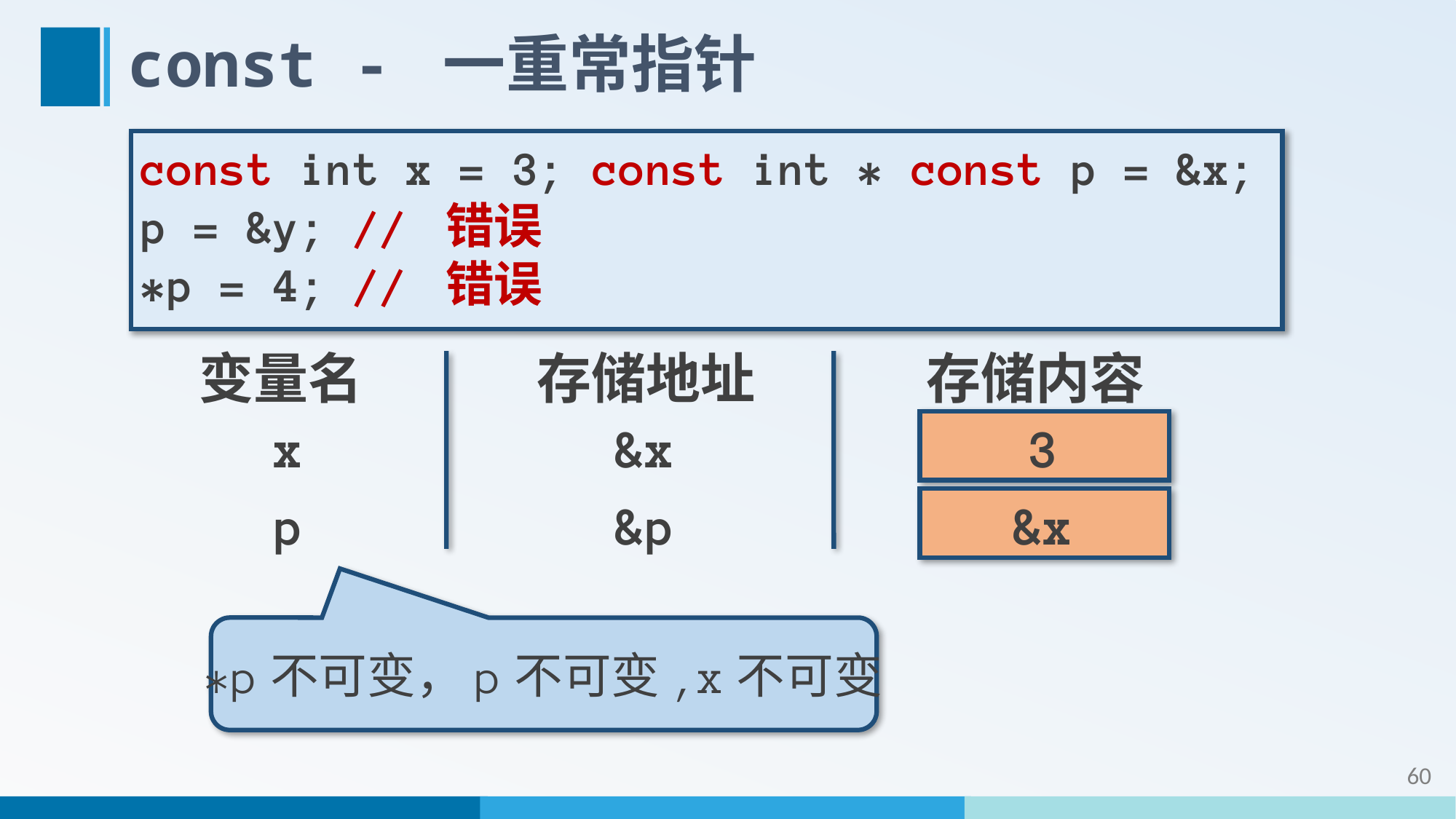

# const - 一重常指针
const int x = 3; const int * const p = &x;
p = &y; // 错误
*p = 4; // 错误
变量名
存储地址
存储内容

x
&x
3
p
&p
&x
*p不可变，p不可变,x不可变